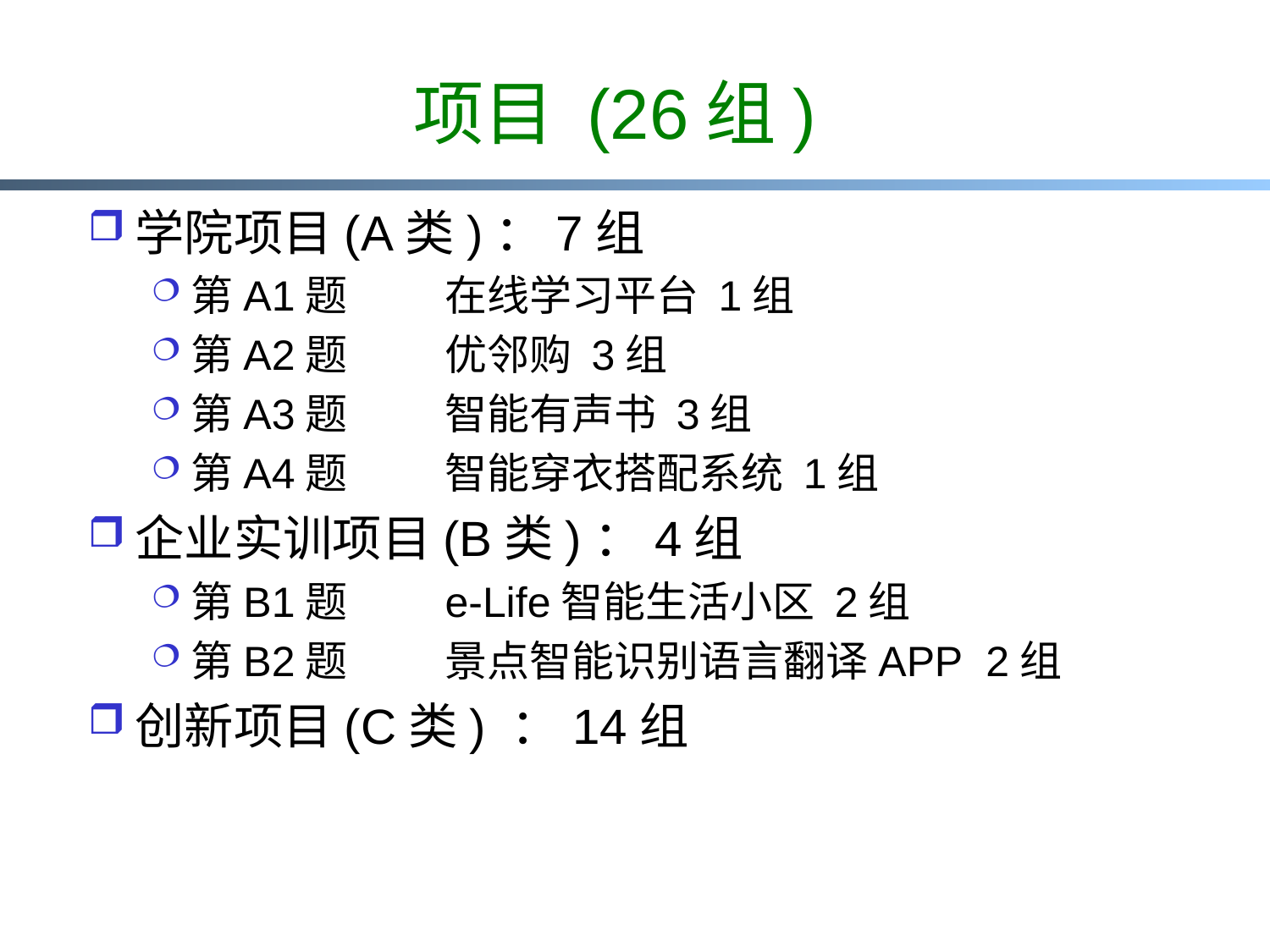

# 项目 (26组)
学院项目(A类)：7组
第A1题	在线学习平台 1组
第A2题	优邻购 3组
第A3题	智能有声书 3组
第A4题	智能穿衣搭配系统 1组
企业实训项目(B类)：4组
第B1题	e-Life智能生活小区 2组
第B2题	景点智能识别语言翻译APP  2组
创新项目(C类) ：14组
5